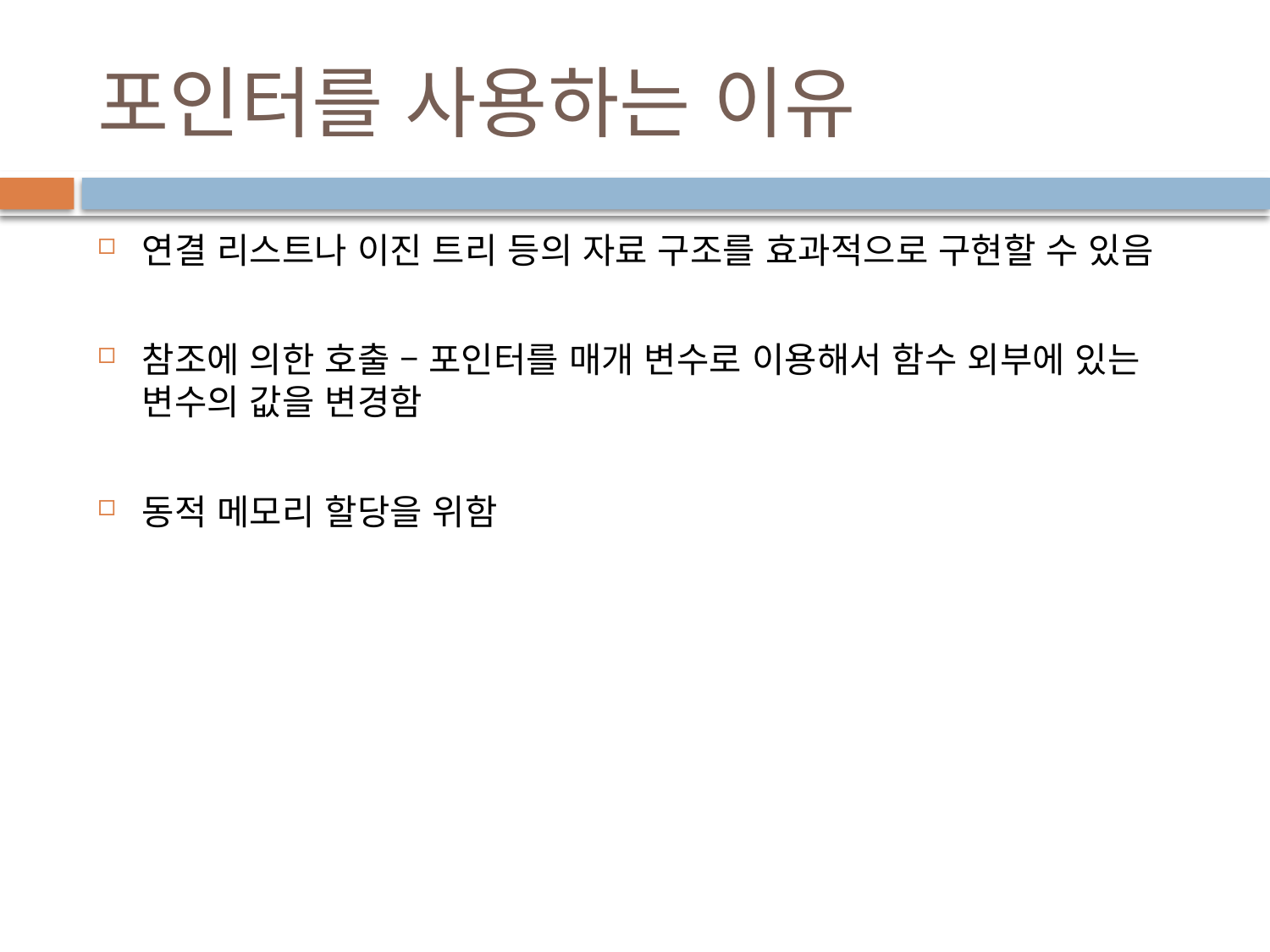

# 포인터를 사용하는 이유
연결 리스트나 이진 트리 등의 자료 구조를 효과적으로 구현할 수 있음

참조에 의한 호출 – 포인터를 매개 변수로 이용해서 함수 외부에 있는 변수의 값을 변경함

동적 메모리 할당을 위함